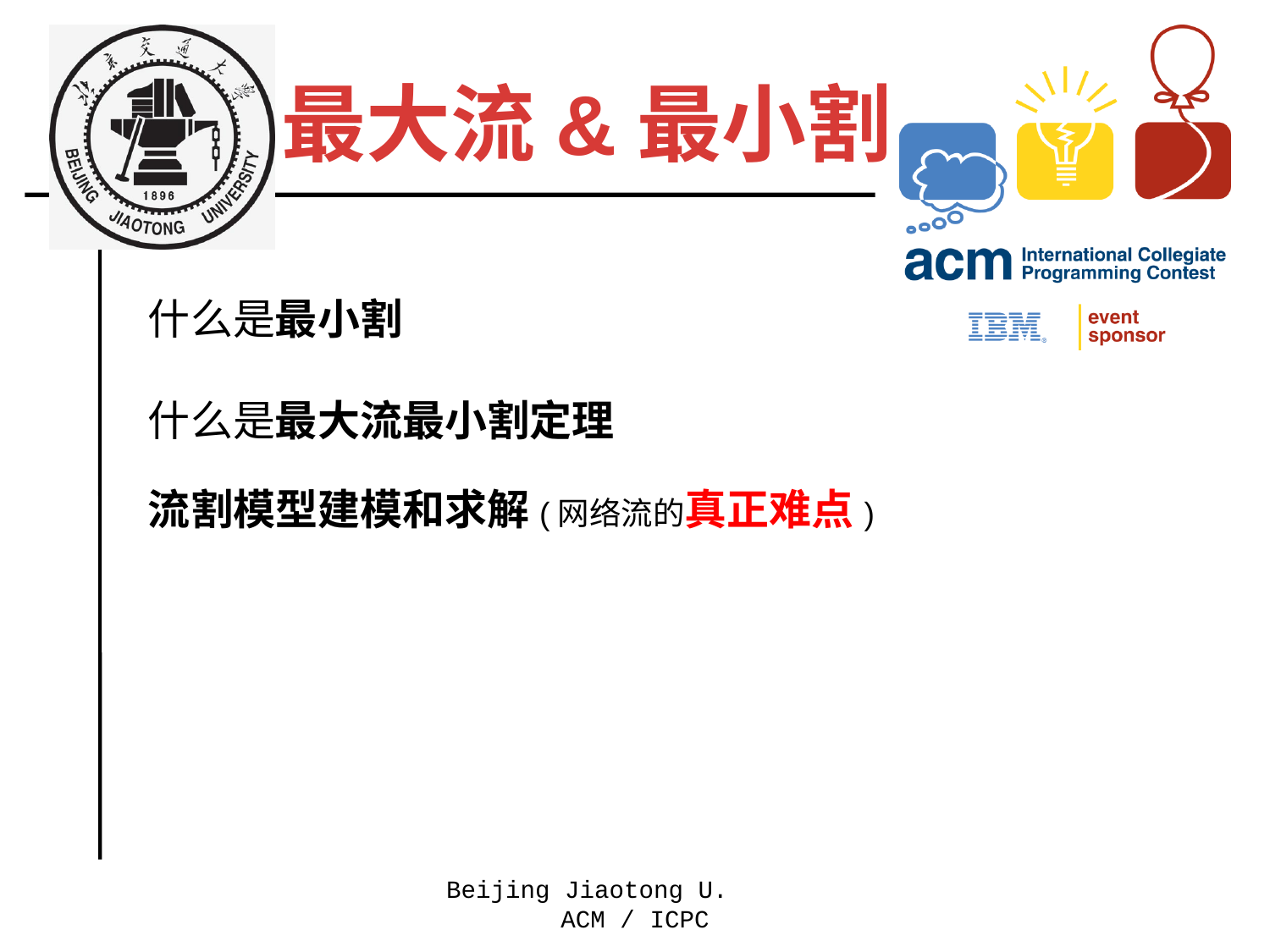

最大流&最小割

什么是最小割

什么是最大流最小割定理

流割模型建模和求解(网络流的真正难点)